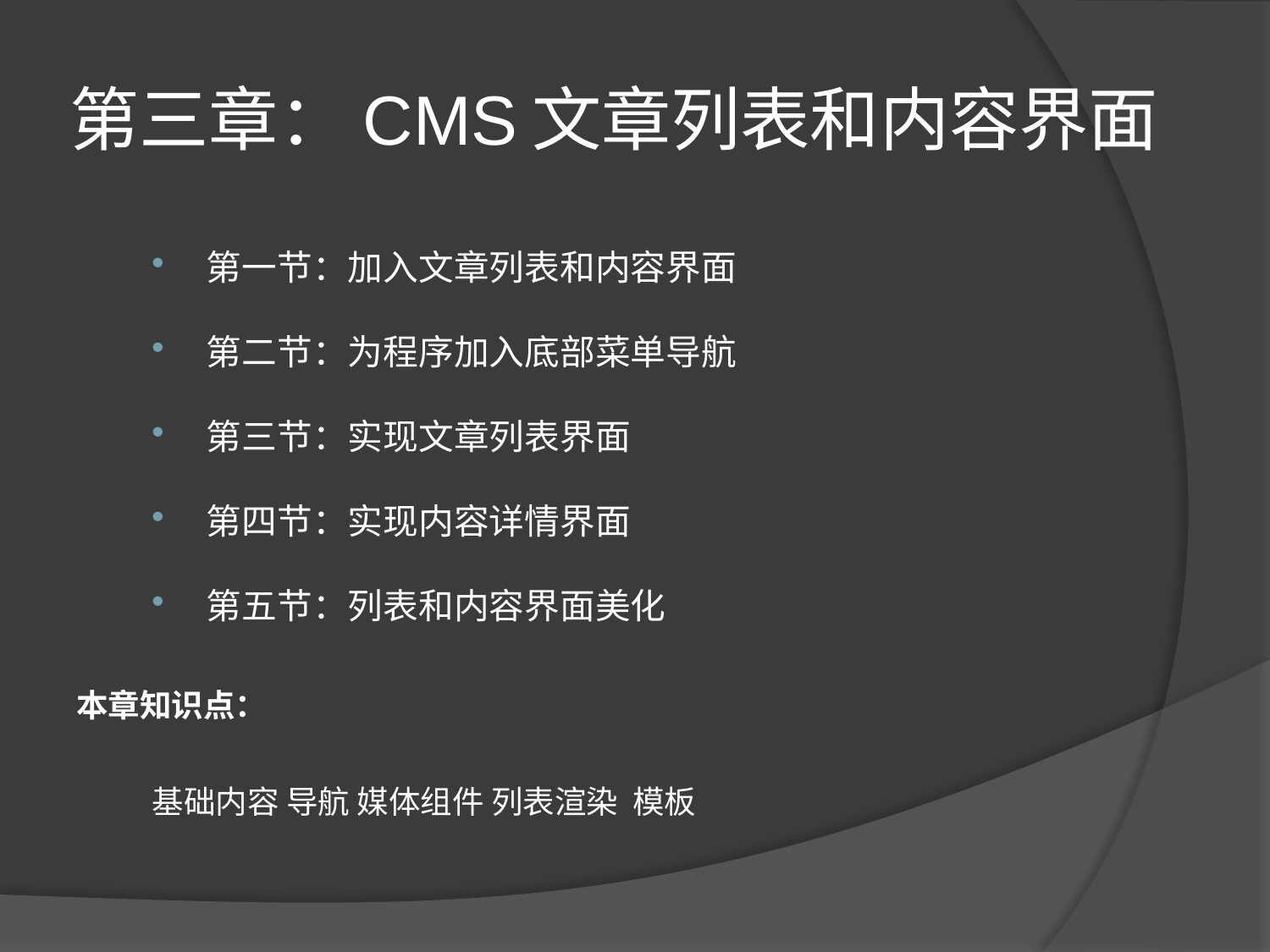

# 第三章：CMS文章列表和内容界面
第一节：加入文章列表和内容界面
第二节：为程序加入底部菜单导航
第三节：实现文章列表界面
第四节：实现内容详情界面
第五节：列表和内容界面美化
本章知识点：
基础内容 导航 媒体组件 列表渲染  模板